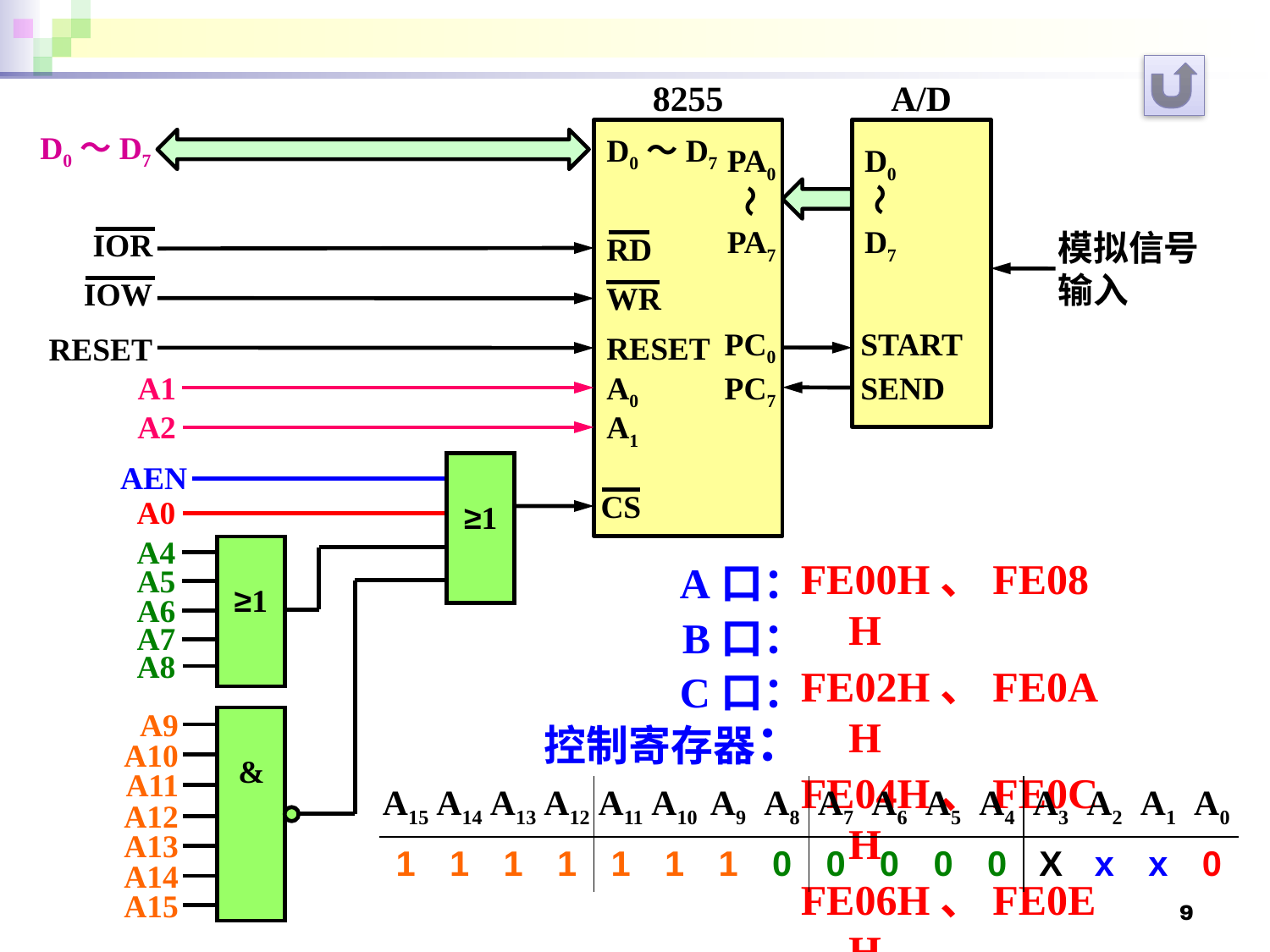

8255
A/D

D0～D7
D0～D7

PA0

PA7
D0

D7
～
～

IOR
模拟信号
输入
RD
IOW
WR
PC0
START
RESET
RESET
A0
PC7
SEND
A1
A2
A1
AEN

≥1
CS
A0

A4

≥1
A口：
B口：
C口：
控制寄存器：
FE00H、FE08H
FE02H、FE0AH
FE04H、FE0CH
FE06H、FE0EH
A5
A6
A7
A8
A9

&

A10
A11
| A15 | A14 | A13 | A12 | A11 | A10 | A9 | A8 | A7 | A6 | A5 | A4 | A3 | A2 | A1 | A0 |
| --- | --- | --- | --- | --- | --- | --- | --- | --- | --- | --- | --- | --- | --- | --- | --- |
| 1 | 1 | 1 | 1 | 1 | 1 | 1 | 0 | 0 | 0 | 0 | 0 | X | x | x | 0 |
A12
A13
A14
9
A15